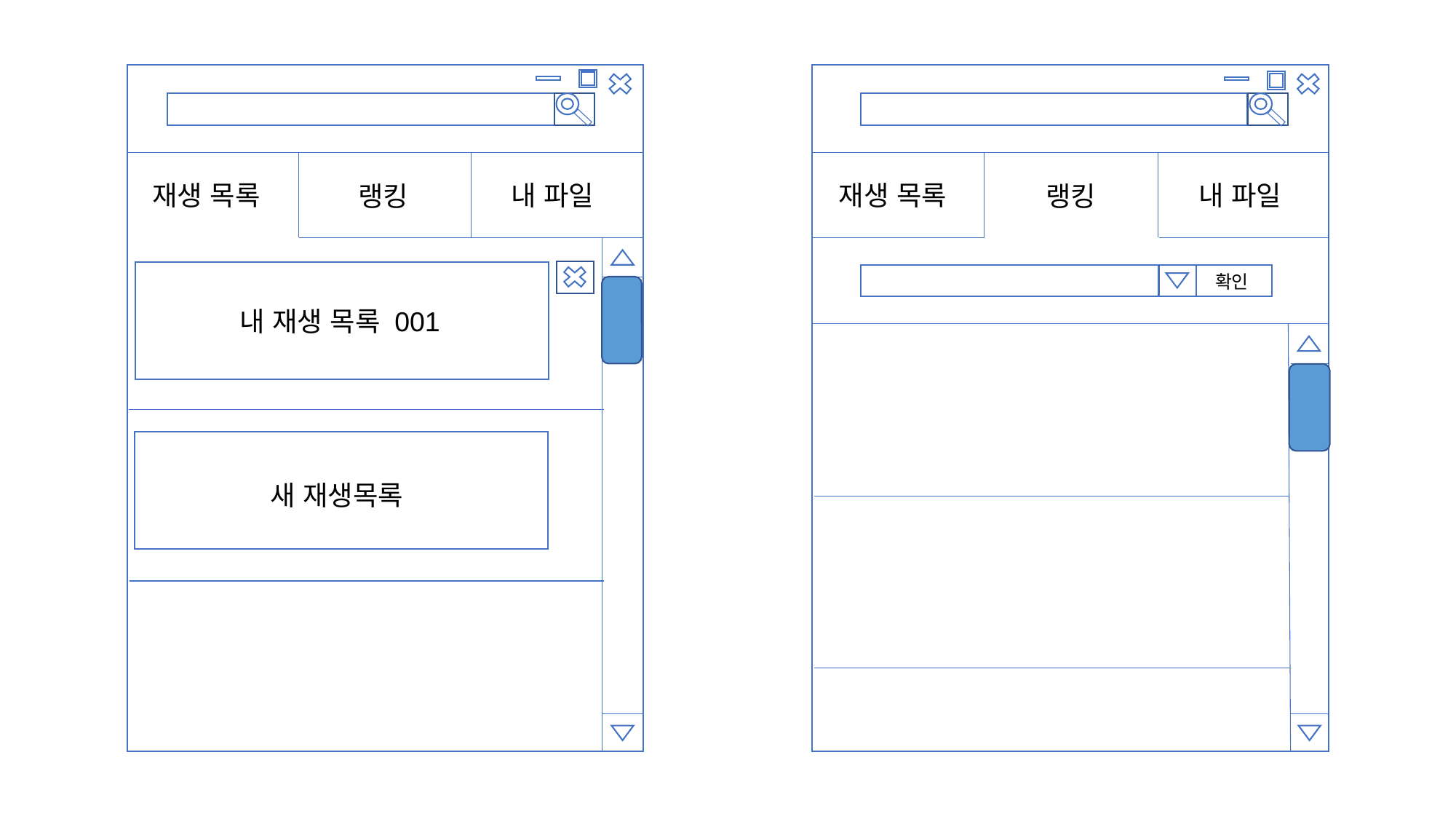

내 파일
재생 목록
내 파일
재생 목록
랭킹
랭킹

확인

내 재생 목록 001

새 재생목록